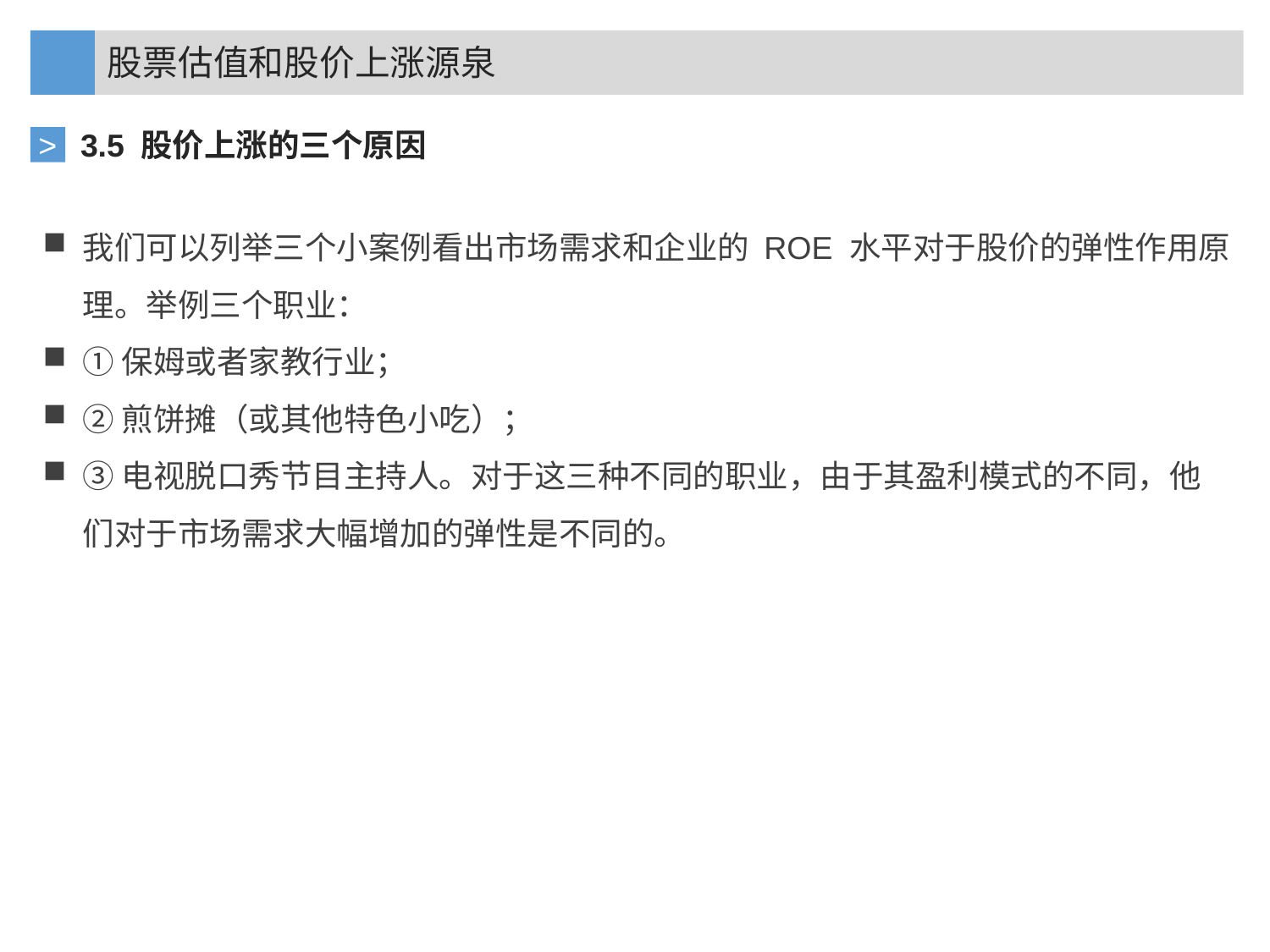

股票估值和股价上涨源泉
3.5 股价上涨的三个原因
>
我们可以列举三个小案例看出市场需求和企业的 ROE 水平对于股价的弹性作用原理。举例三个职业：
①保姆或者家教行业；
②煎饼摊（或其他特色小吃）；
③电视脱口秀节目主持人。对于这三种不同的职业，由于其盈利模式的不同，他们对于市场需求大幅增加的弹性是不同的。